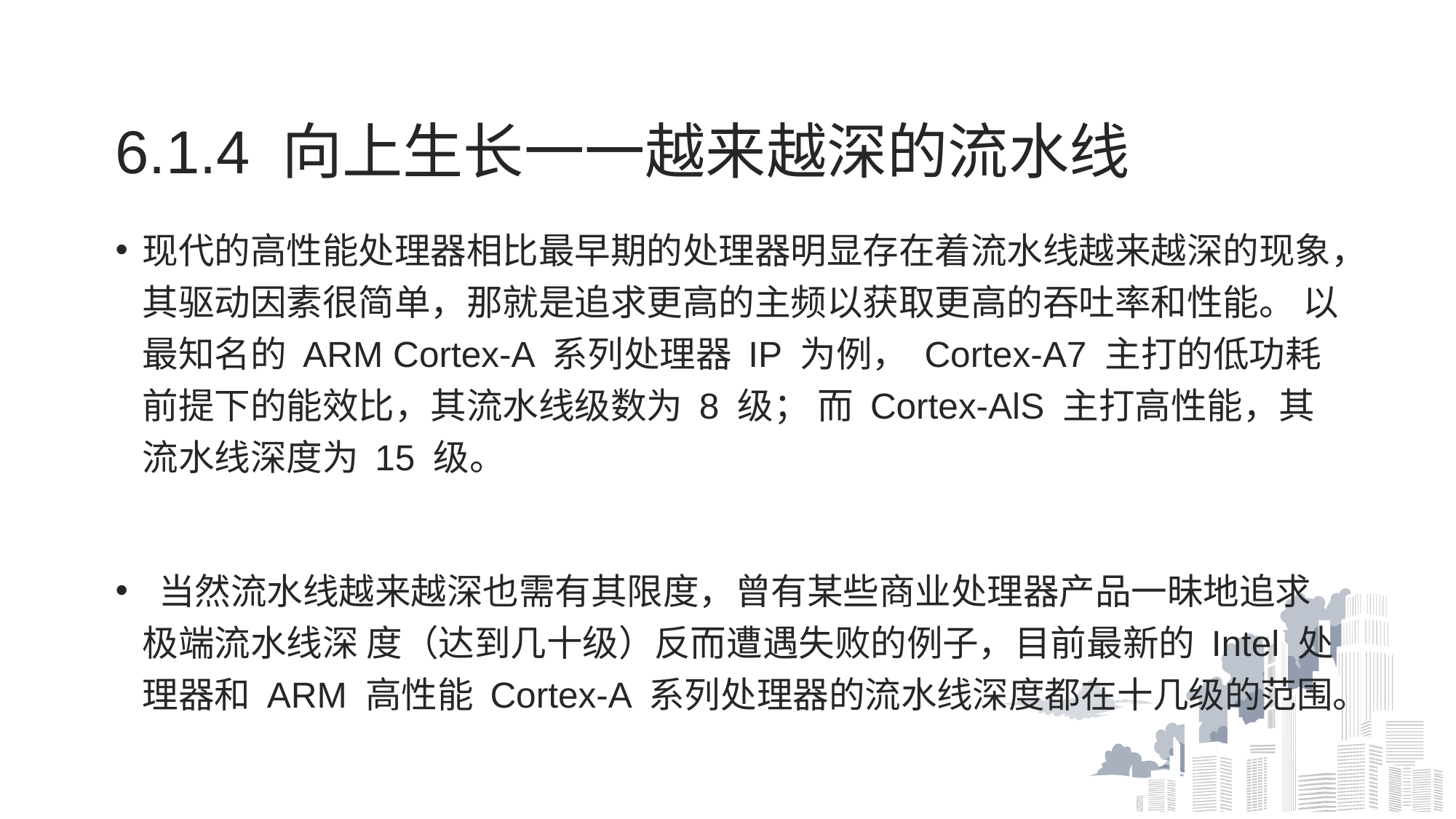

# 6.1.4 向上生长一一越来越深的流水线
现代的高性能处理器相比最早期的处理器明显存在着流水线越来越深的现象，其驱动因素很简单，那就是追求更高的主频以获取更高的吞吐率和性能。 以最知名的 ARM Cortex-A 系列处理器 IP 为例， Cortex-A7 主打的低功耗前提下的能效比，其流水线级数为 8 级； 而 Cortex-AlS 主打高性能，其流水线深度为 15 级。

 当然流水线越来越深也需有其限度，曾有某些商业处理器产品一昧地追求极端流水线深 度（达到几十级）反而遭遇失败的例子，目前最新的 Intel 处理器和 ARM 高性能 Cortex-A 系列处理器的流水线深度都在十几级的范围。